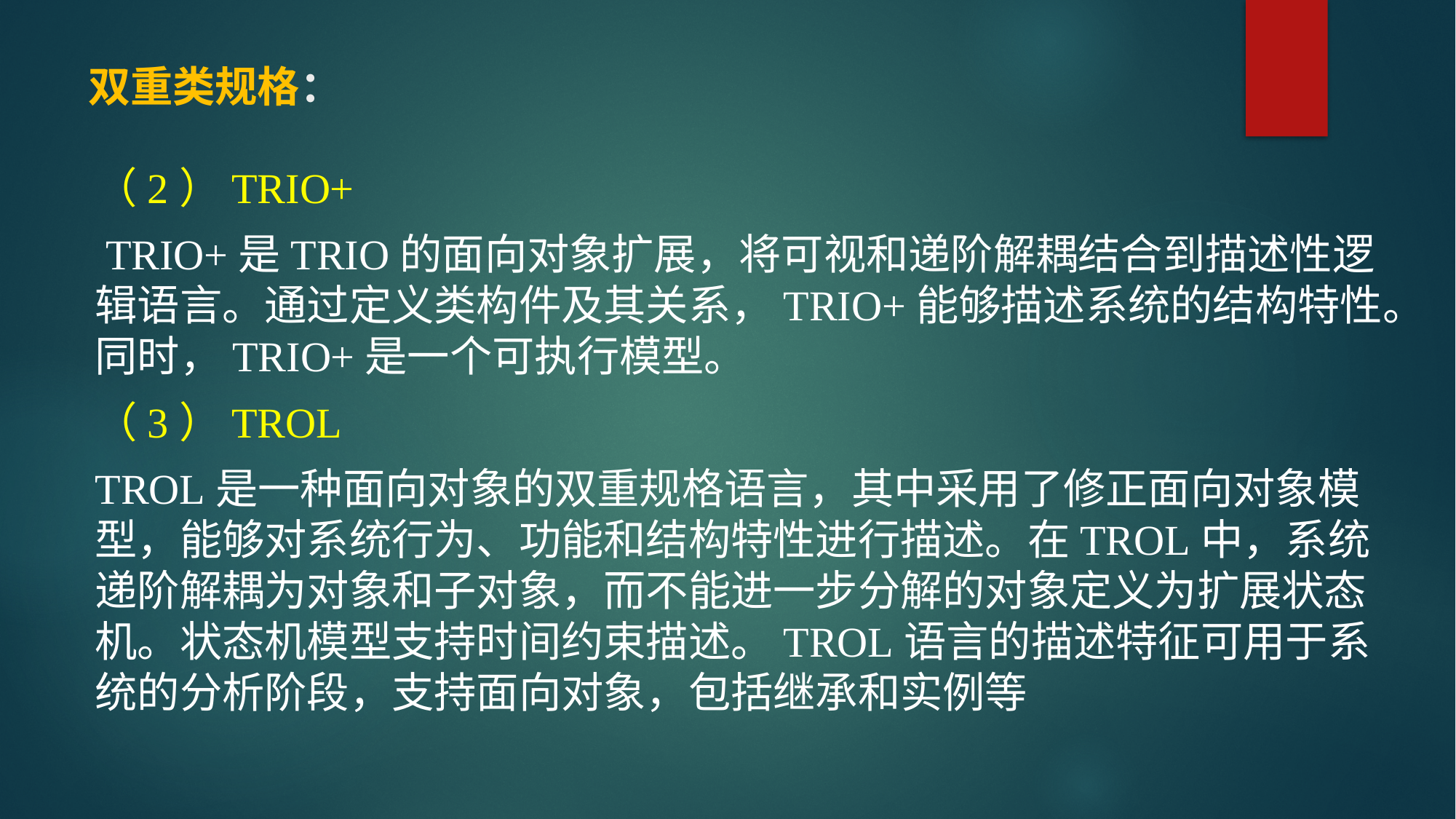

# 双重类规格：
（2）TRIO+
 TRIO+是TRIO的面向对象扩展，将可视和递阶解耦结合到描述性逻辑语言。通过定义类构件及其关系，TRIO+能够描述系统的结构特性。同时，TRIO+是一个可执行模型。
（3）TROL
TROL是一种面向对象的双重规格语言，其中采用了修正面向对象模型，能够对系统行为、功能和结构特性进行描述。在TROL中，系统递阶解耦为对象和子对象，而不能进一步分解的对象定义为扩展状态机。状态机模型支持时间约束描述。TROL语言的描述特征可用于系统的分析阶段，支持面向对象，包括继承和实例等